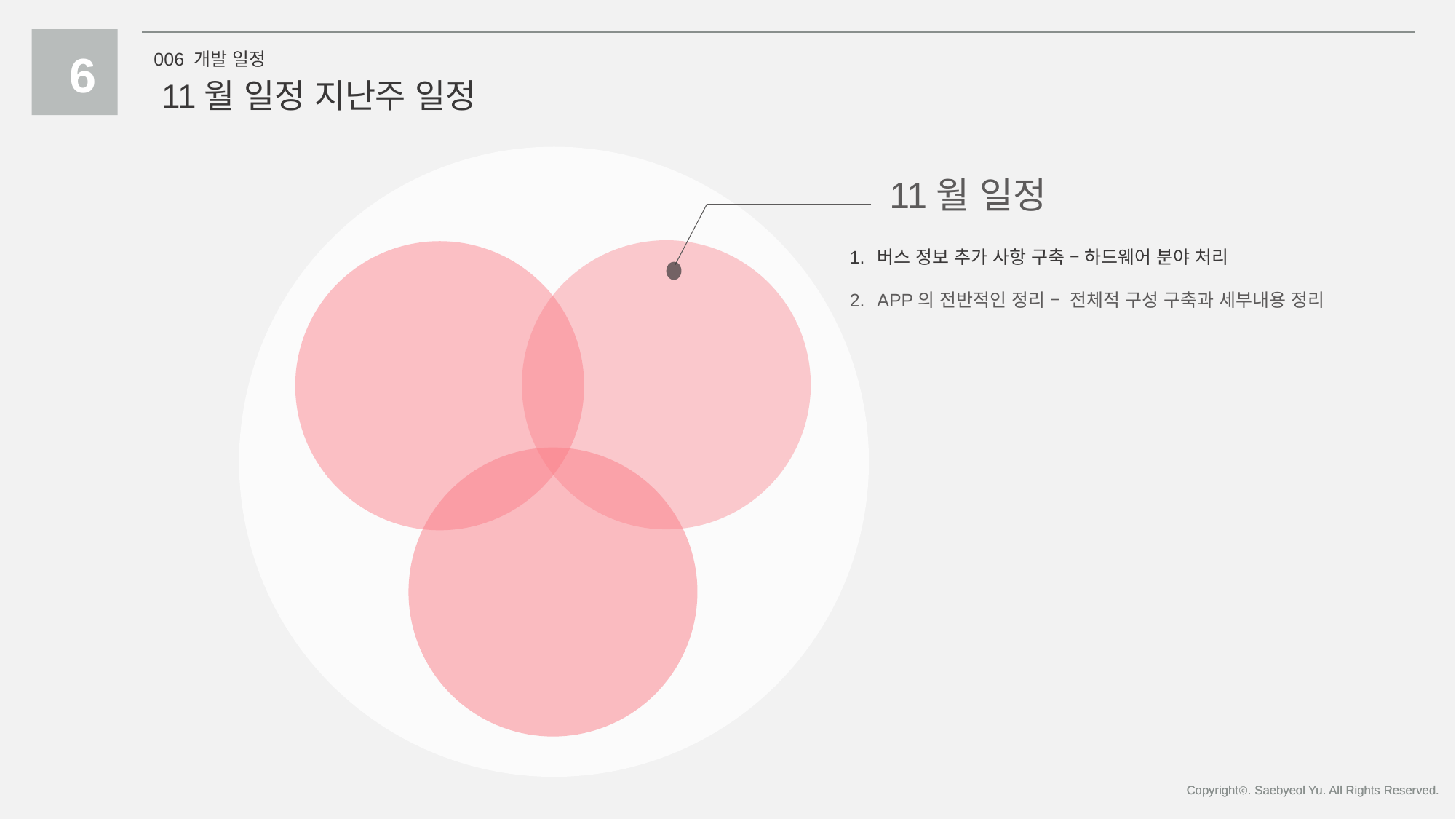

6
006 개발 일정
11월 일정 지난주 일정

11월 일정

버스 정보 추가 사항 구축 – 하드웨어 분야 처리

APP의 전반적인 정리 –  전체적 구성 구축과 세부내용 정리

Copyrightⓒ. Saebyeol Yu. All Rights Reserved.